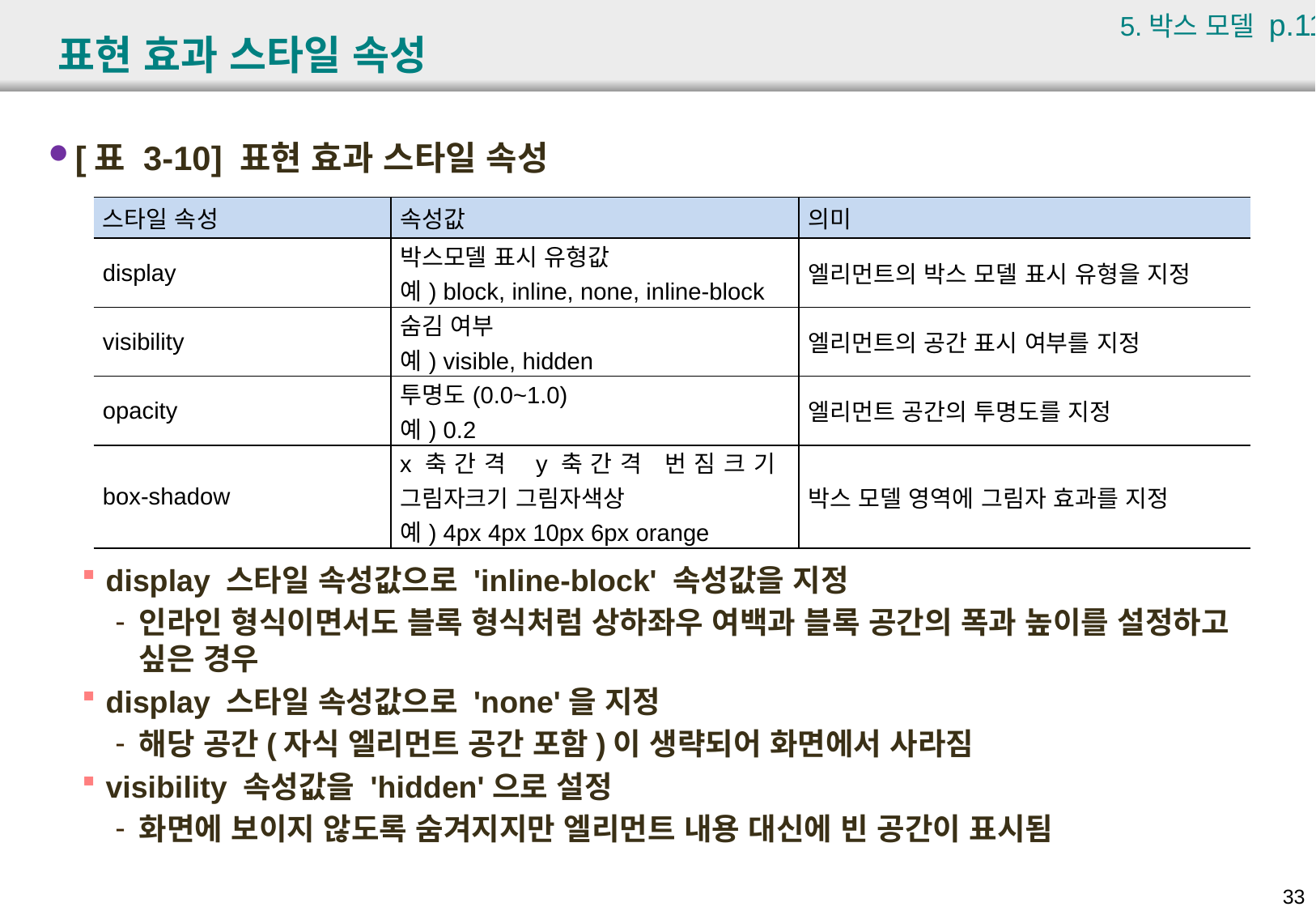

5.박스 모델 p.117
# 표현 효과 스타일 속성
[표 3-10] 표현 효과 스타일 속성

display 스타일 속성값으로 'inline-block' 속성값을 지정
인라인 형식이면서도 블록 형식처럼 상하좌우 여백과 블록 공간의 폭과 높이를 설정하고 싶은 경우
display 스타일 속성값으로 'none'을 지정
해당 공간(자식 엘리먼트 공간 포함)이 생략되어 화면에서 사라짐
visibility 속성값을 'hidden'으로 설정
화면에 보이지 않도록 숨겨지지만 엘리먼트 내용 대신에 빈 공간이 표시됨

| 스타일 속성 | 속성값 | 의미 |
| --- | --- | --- |
| display | 박스모델 표시 유형값 예) block, inline, none, inline-block | 엘리먼트의 박스 모델 표시 유형을 지정 |
| visibility | 숨김 여부 예) visible, hidden | 엘리먼트의 공간 표시 여부를 지정 |
| opacity | 투명도(0.0~1.0) 예) 0.2 | 엘리먼트 공간의 투명도를 지정 |
| box-shadow | x축간격 y축간격 번짐크기 그림자크기 그림자색상 예) 4px 4px 10px 6px orange | 박스 모델 영역에 그림자 효과를 지정 |